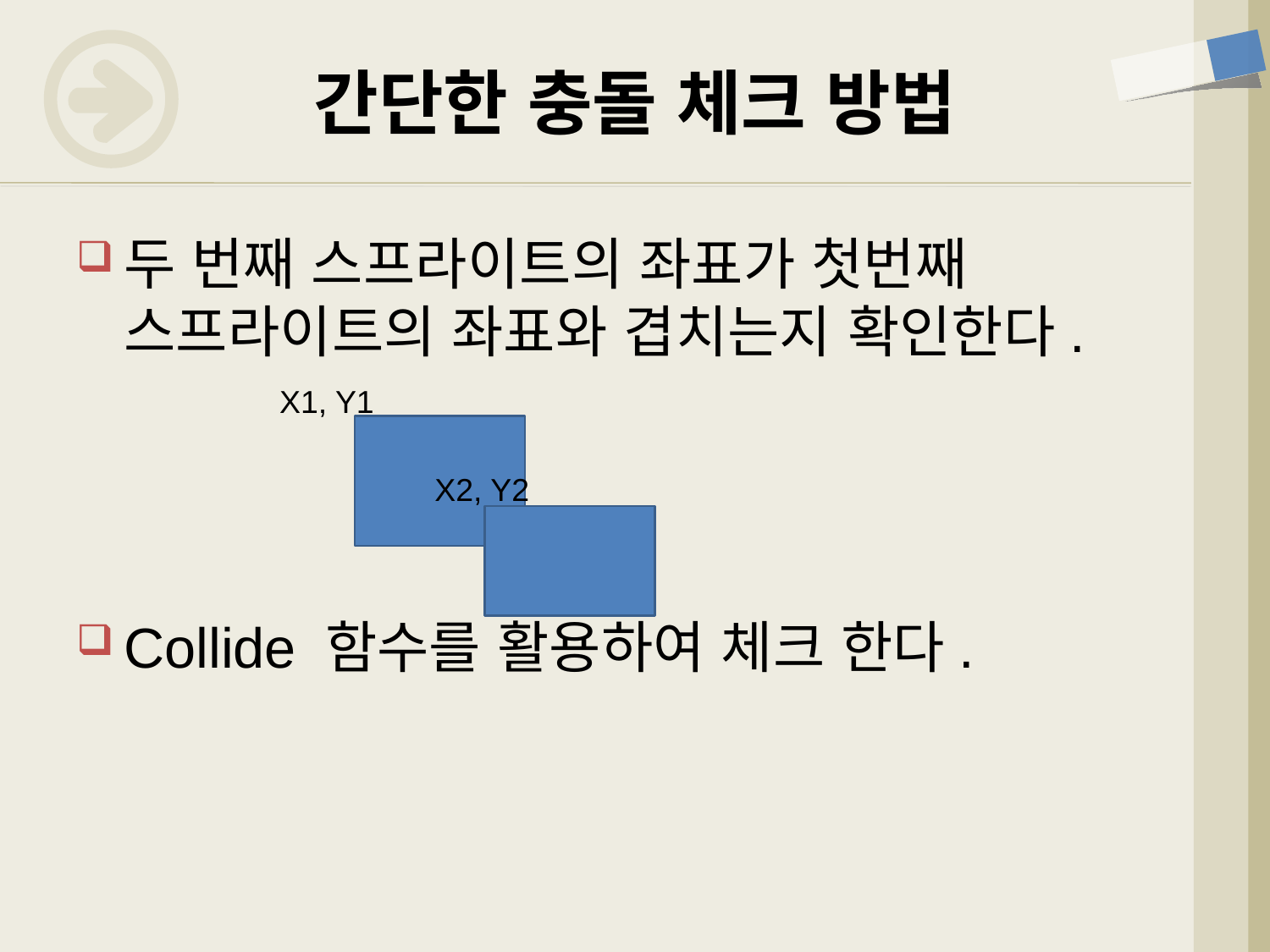

# 간단한 충돌 체크 방법
두 번째 스프라이트의 좌표가 첫번째 스프라이트의 좌표와 겹치는지 확인한다.

Collide 함수를 활용하여 체크 한다.
X1, Y1

X2, Y2